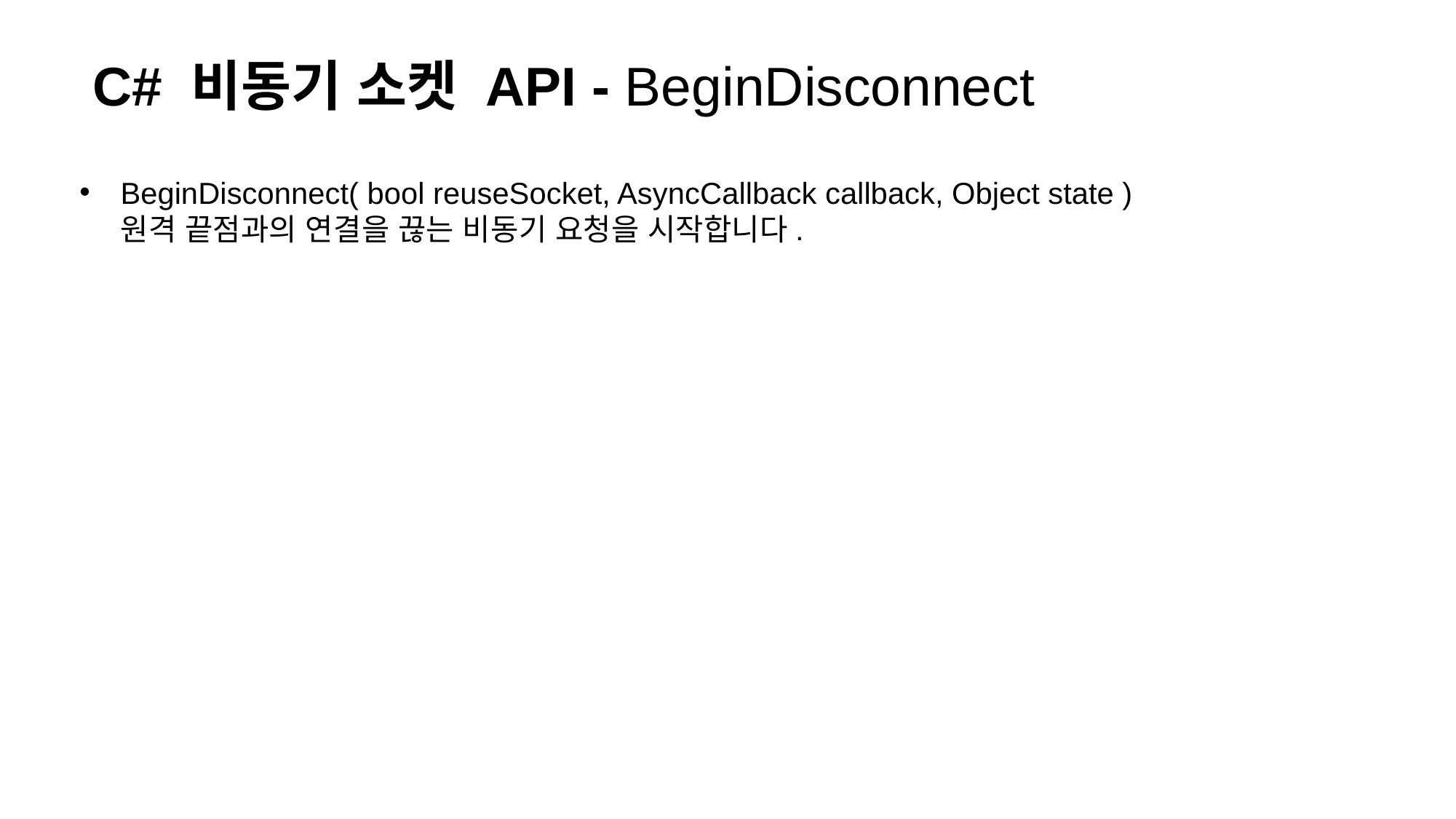

C# 비동기 소켓 API - BeginDisconnect
BeginDisconnect( bool reuseSocket, AsyncCallback callback, Object state )
원격 끝점과의 연결을 끊는 비동기 요청을 시작합니다.